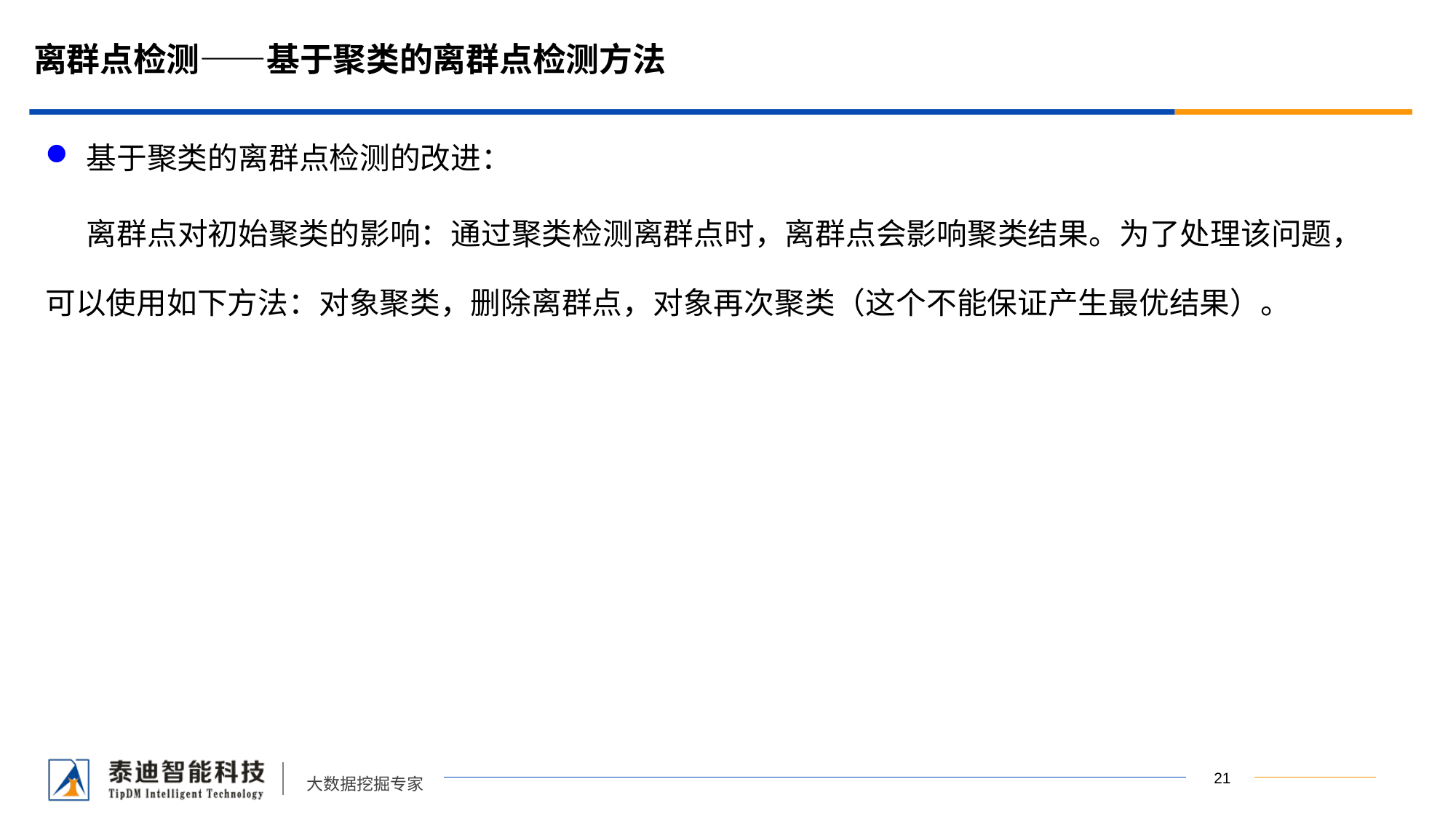

离群点检测——基于聚类的离群点检测方法
基于聚类的离群点检测的改进：
     离群点对初始聚类的影响：通过聚类检测离群点时，离群点会影响聚类结果。为了处理该问题，可以使用如下方法：对象聚类，删除离群点，对象再次聚类（这个不能保证产生最优结果）。